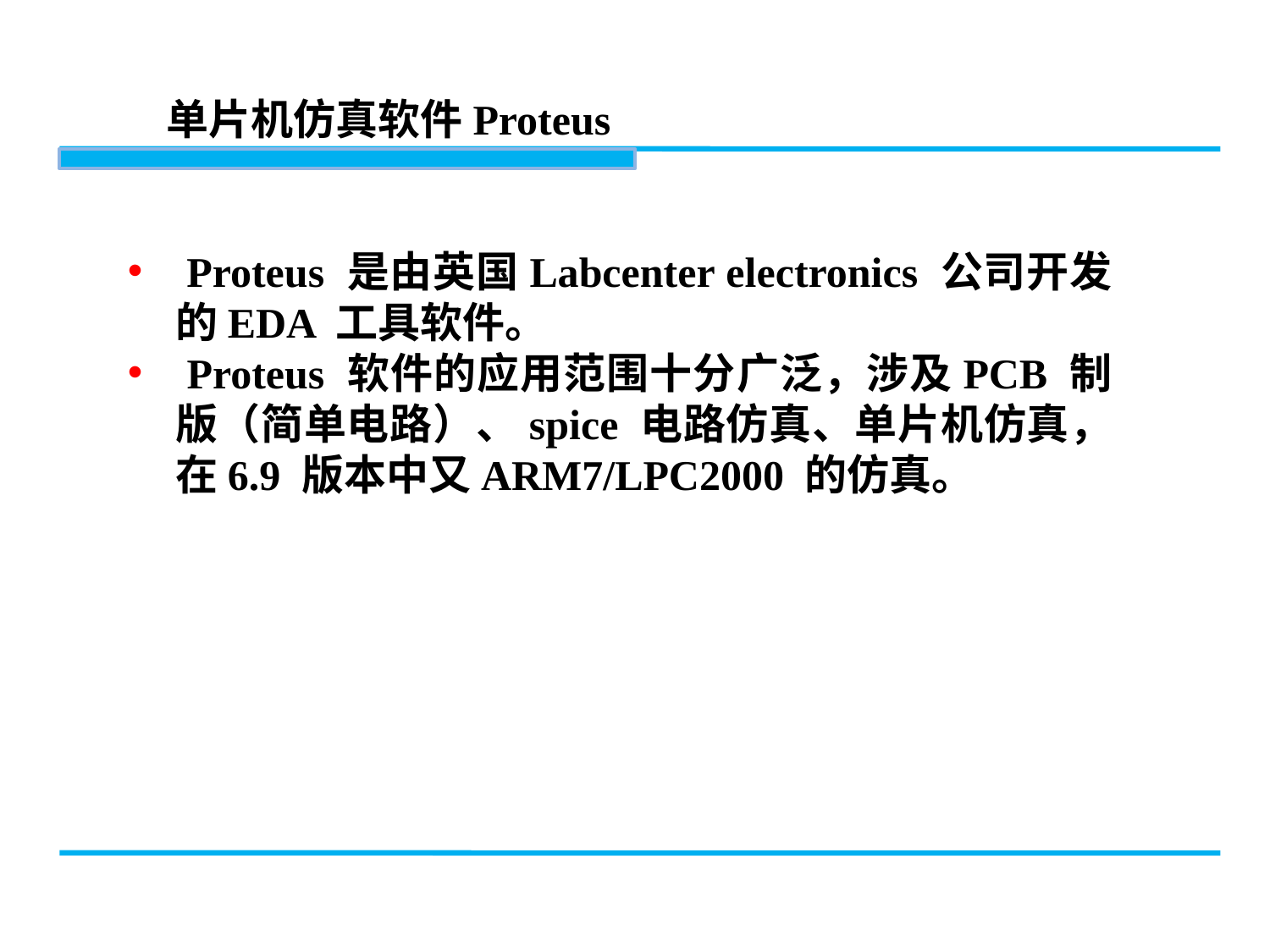

单片机仿真软件Proteus

 Proteus 是由英国Labcenter electronics 公司开发的EDA 工具软件。
 Proteus 软件的应用范围十分广泛，涉及PCB 制版（简单电路）、spice 电路仿真、单片机仿真，在6.9 版本中又ARM7/LPC2000 的仿真。